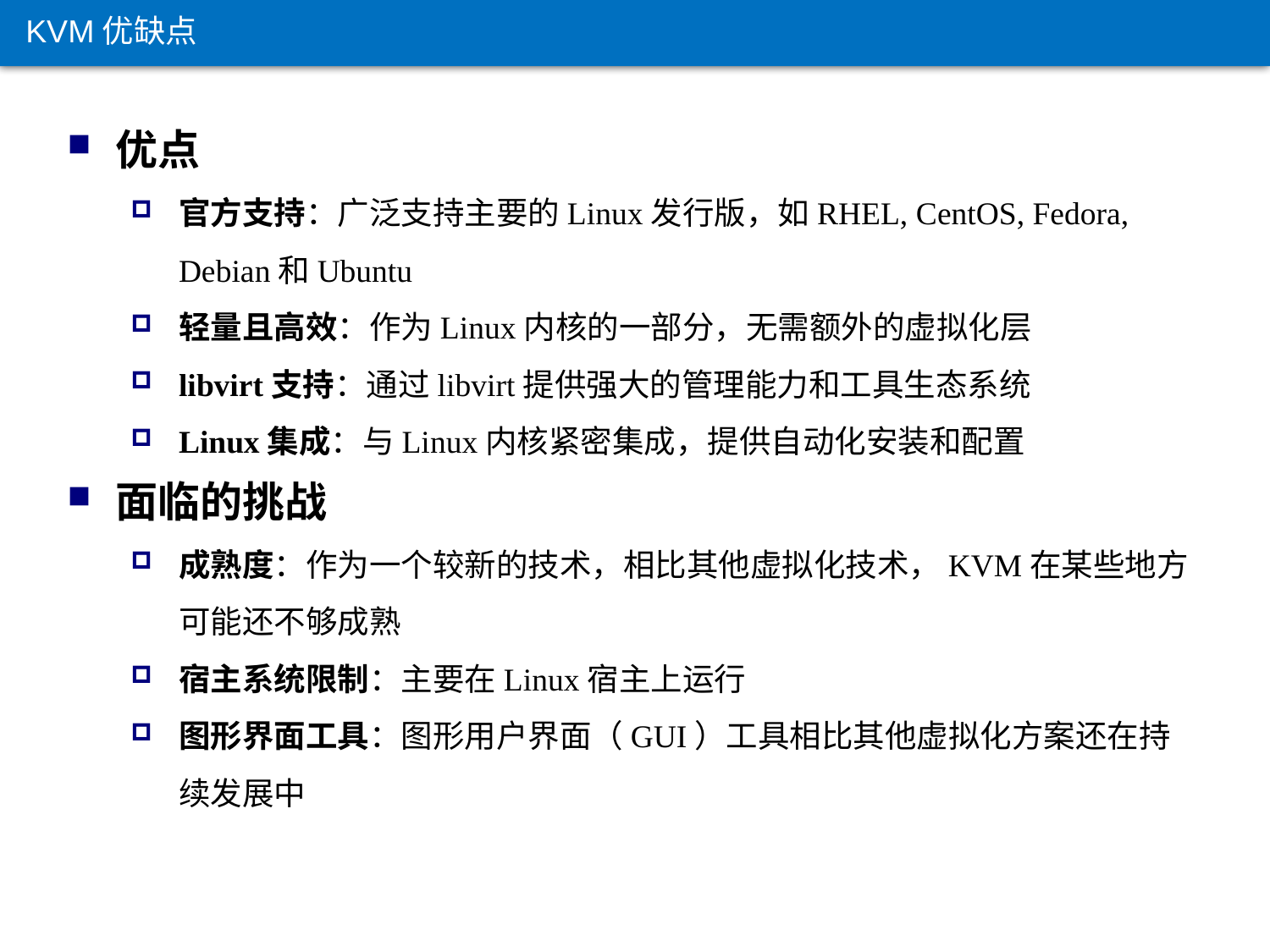

KVM优缺点
优点
官方支持：广泛支持主要的Linux发行版，如RHEL, CentOS, Fedora, Debian和Ubuntu
轻量且高效：作为Linux内核的一部分，无需额外的虚拟化层
libvirt支持：通过libvirt提供强大的管理能力和工具生态系统
Linux集成：与Linux内核紧密集成，提供自动化安装和配置
面临的挑战
成熟度：作为一个较新的技术，相比其他虚拟化技术，KVM在某些地方可能还不够成熟
宿主系统限制：主要在Linux宿主上运行
图形界面工具：图形用户界面（GUI）工具相比其他虚拟化方案还在持续发展中
9